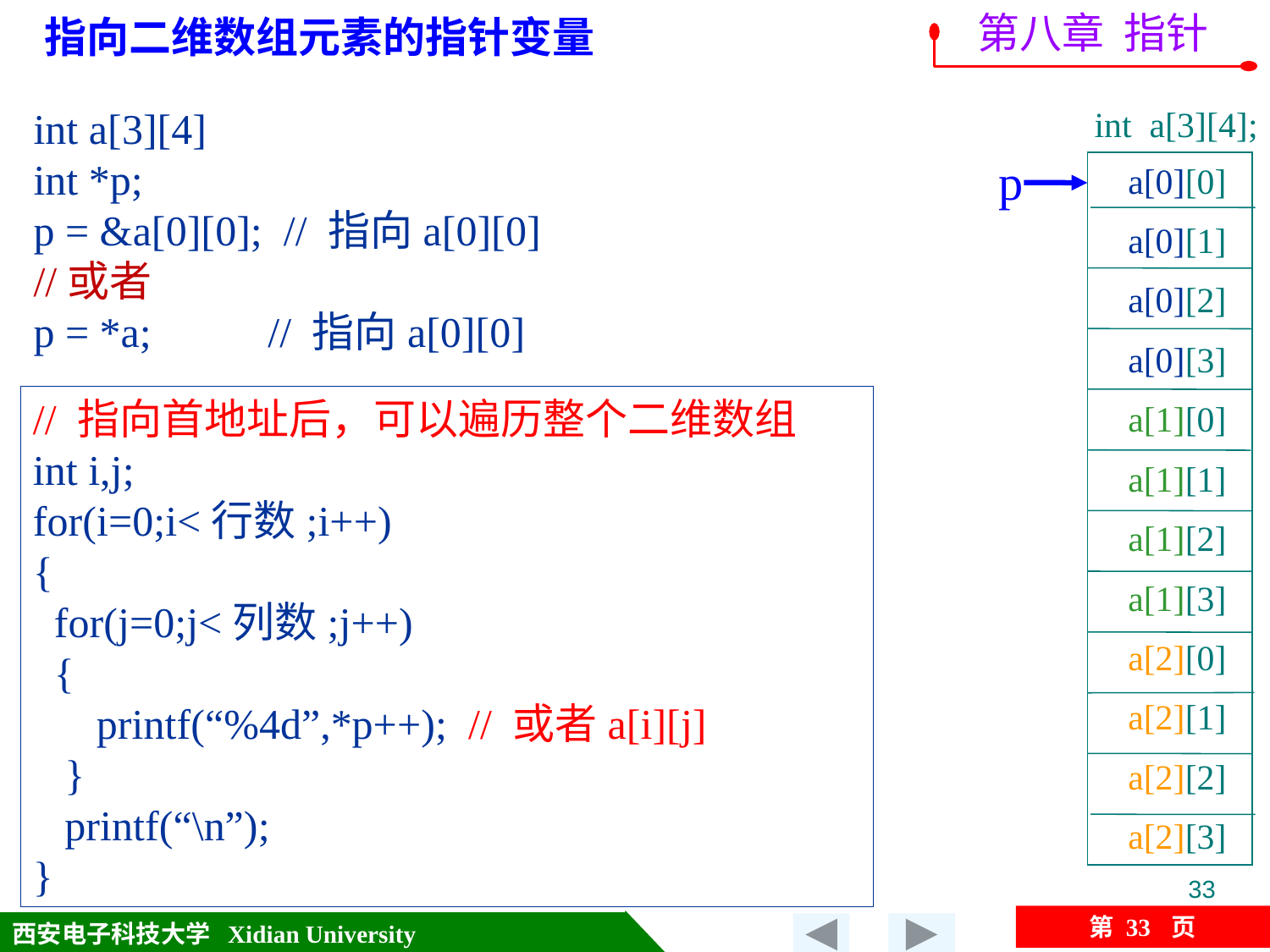

第八章  指针

指向二维数组元素的指针变量
int a[3][4]
int *p;
p = &a[0][0];  // 指向a[0][0]
//或者
p = *a;           // 指向a[0][0]

int  a[3][4];

a[0][0]

a[0][1]

a[0][2]

a[0][3]

a[1][0]

a[1][1]
a[1][2]

a[1][3]

a[2][0]

a[2][1]

a[2][2]

a[2][3]

p

// 指向首地址后，可以遍历整个二维数组
int i,j;
for(i=0;i<行数;i++)
{
  for(j=0;j<列数;j++)
  {
      printf(“%4d”,*p++);  // 或者a[i][j]
   }
   printf(“\n”);
}
33